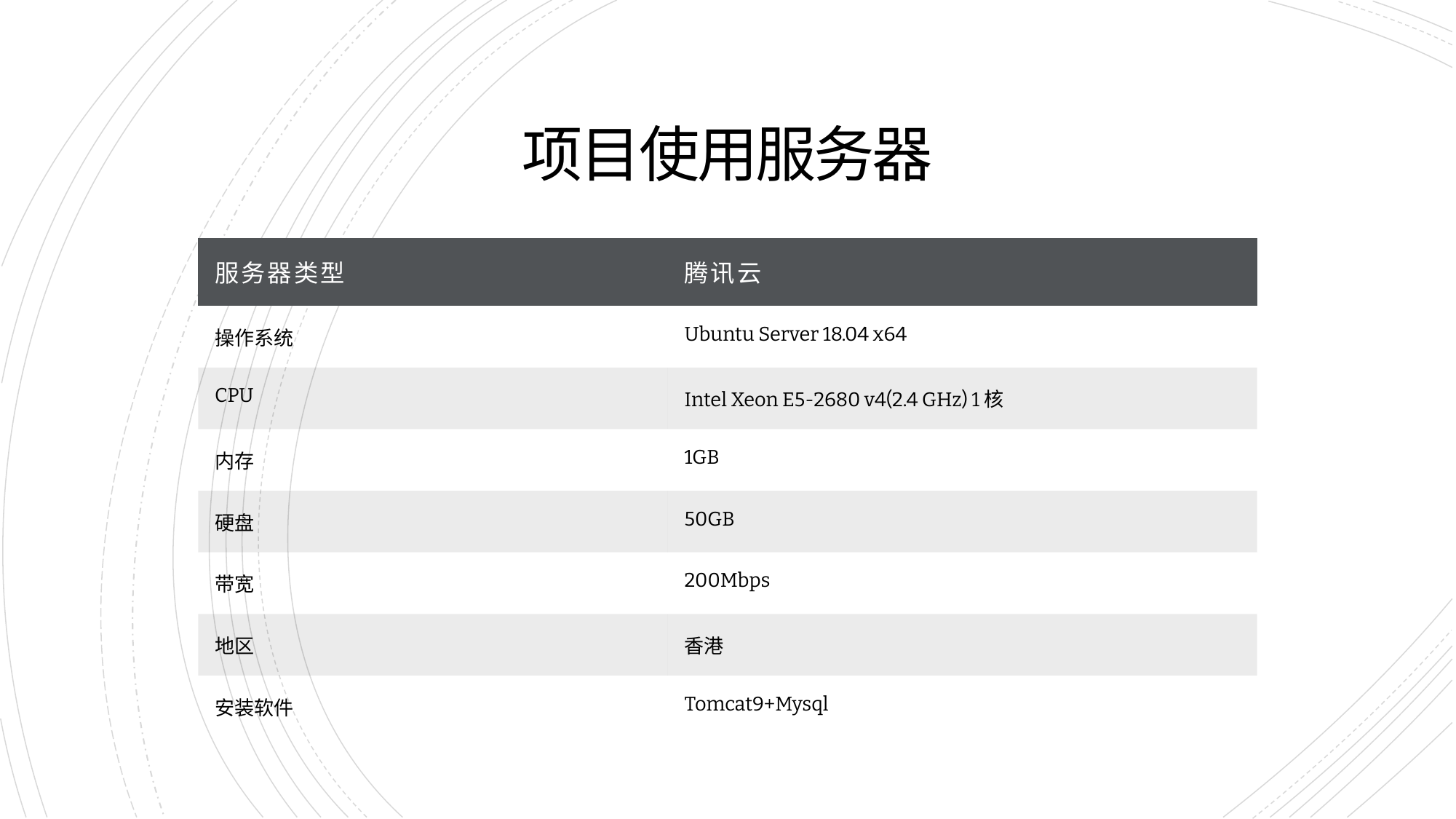

# 项目使用服务器
| 服务器类型 | 腾讯云 |
| --- | --- |
| 操作系统 | Ubuntu Server 18.04 x64 |
| CPU | Intel Xeon E5-2680 v4(2.4 GHz) 1核 |
| 内存 | 1GB |
| 硬盘 | 50GB |
| 带宽 | 200Mbps |
| 地区 | 香港 |
| 安装软件 | Tomcat9+Mysql |